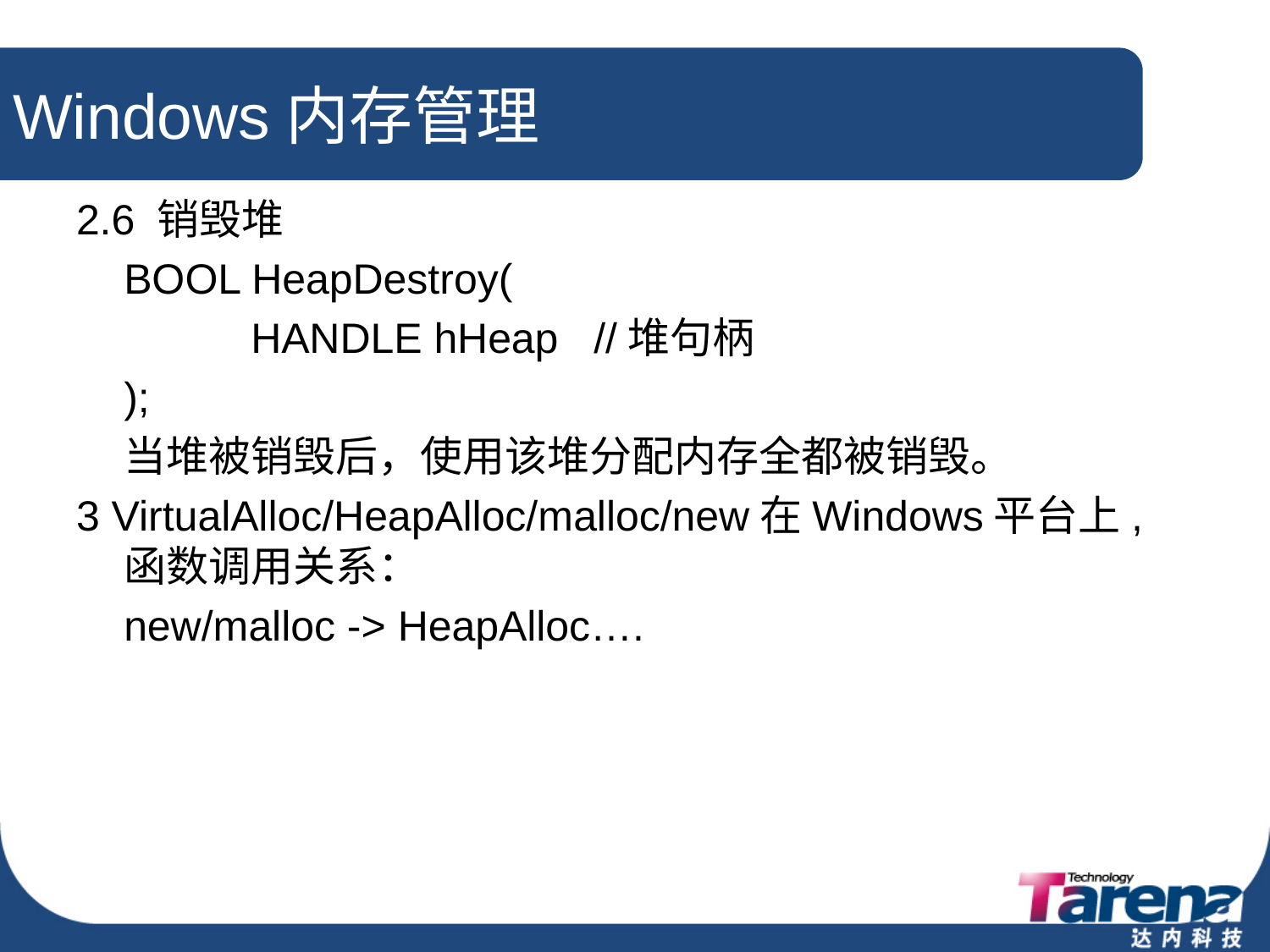

# Windows内存管理
2.6 销毁堆
	BOOL HeapDestroy(
		HANDLE hHeap   //堆句柄
	);
	当堆被销毁后，使用该堆分配内存全都被销毁。
3 VirtualAlloc/HeapAlloc/malloc/new在Windows平台上,函数调用关系：
	new/malloc -> HeapAlloc….